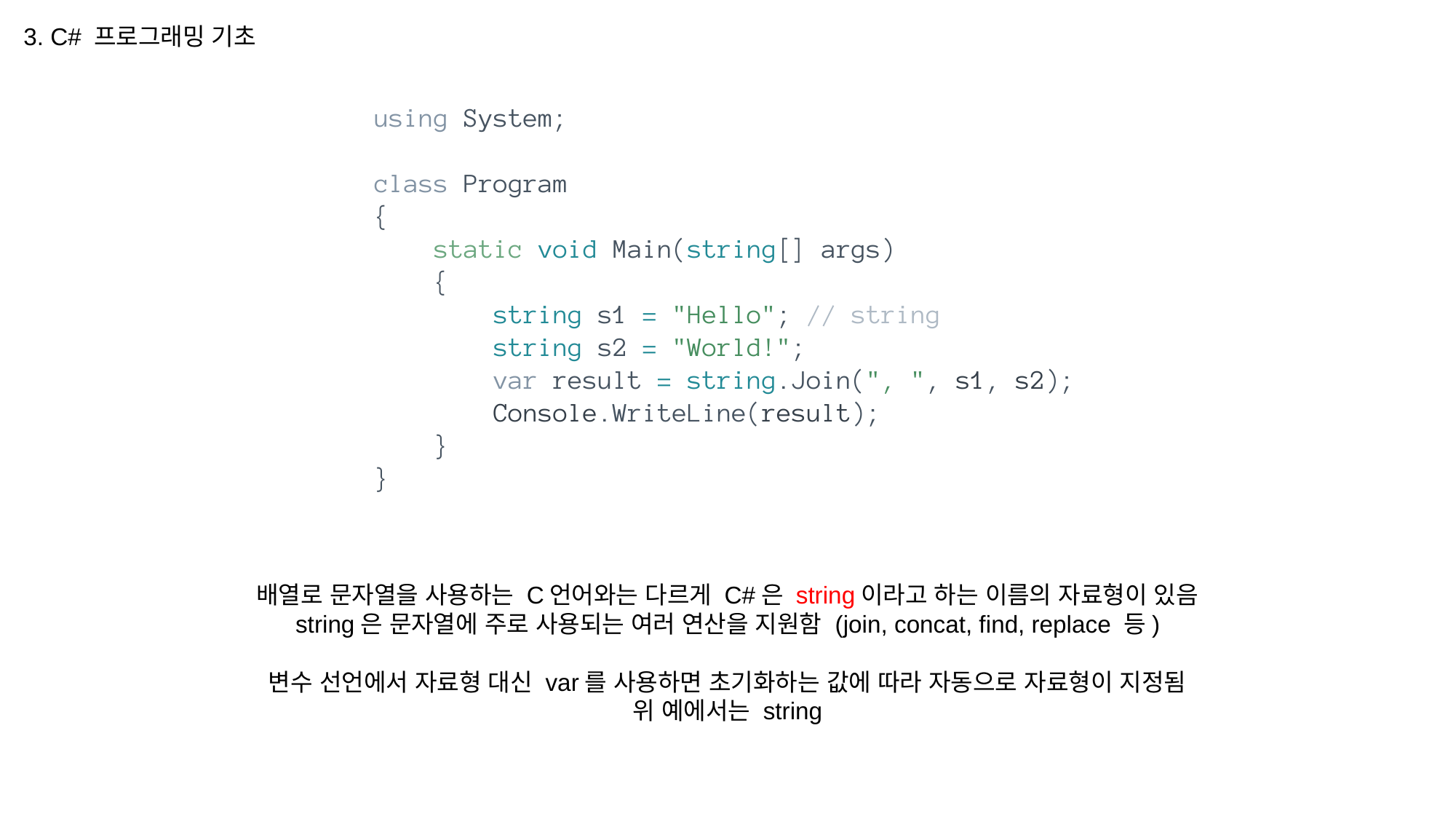

3. C# 프로그래밍 기초
using System;
class Program
{
    static void Main(string[] args)
    {
        string s1 = "Hello"; // string
        string s2 = "World!";
        var result = string.Join(", ", s1, s2);
        Console.WriteLine(result);
    }
}
배열로 문자열을 사용하는 C언어와는 다르게 C#은 string이라고 하는 이름의 자료형이 있음
string은 문자열에 주로 사용되는 여러 연산을 지원함 (join, concat, find, replace 등)

변수 선언에서 자료형 대신 var를 사용하면 초기화하는 값에 따라 자동으로 자료형이 지정됨
위 예에서는 string